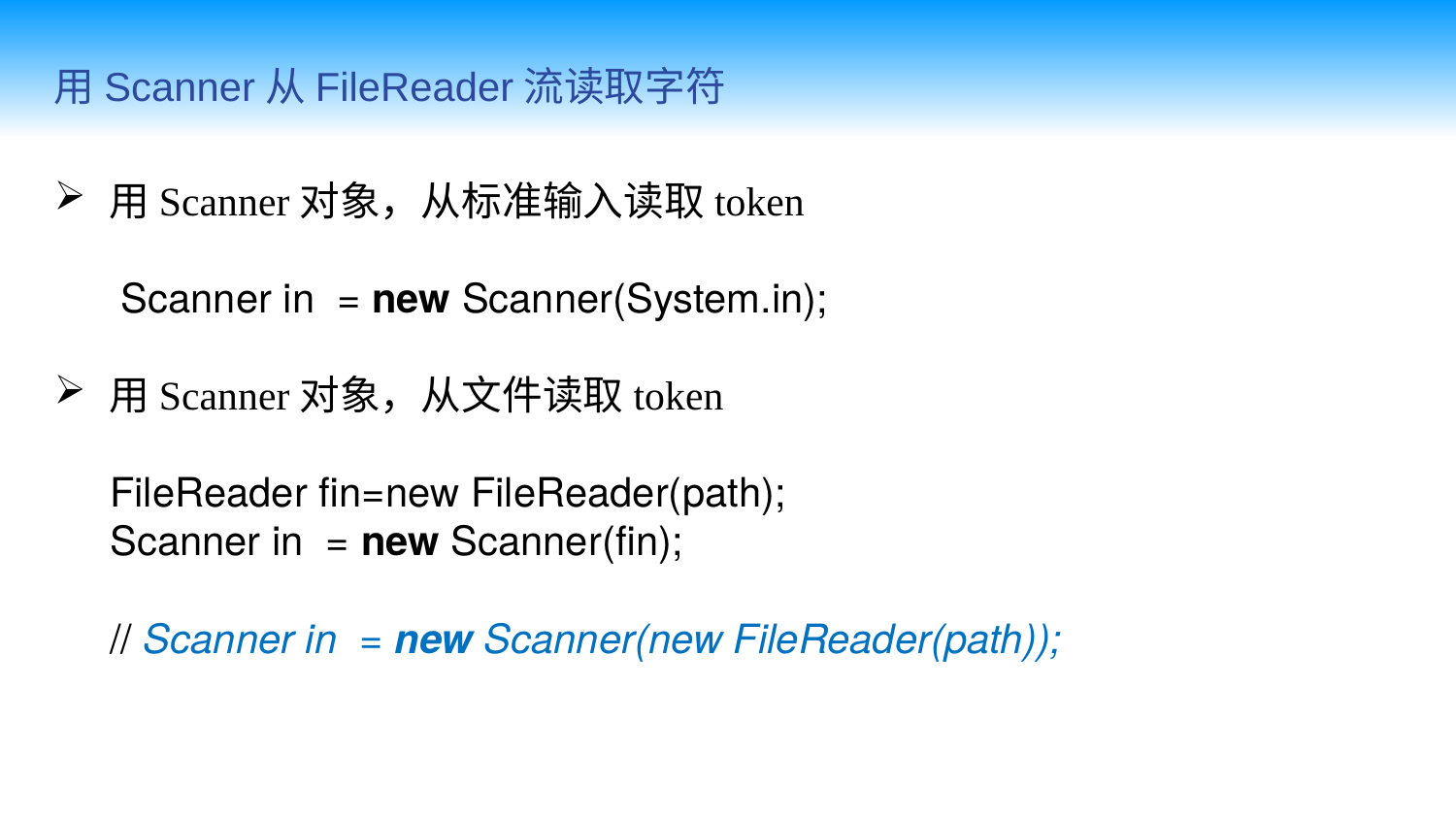

用Scanner从FileReader流读取字符

用Scanner对象，从标准输入读取token

      Scanner in  = new Scanner(System.in);

用Scanner对象，从文件读取token

     FileReader fin=new FileReader(path);
     Scanner in  = new Scanner(fin);

     // Scanner in  = new Scanner(new FileReader(path));